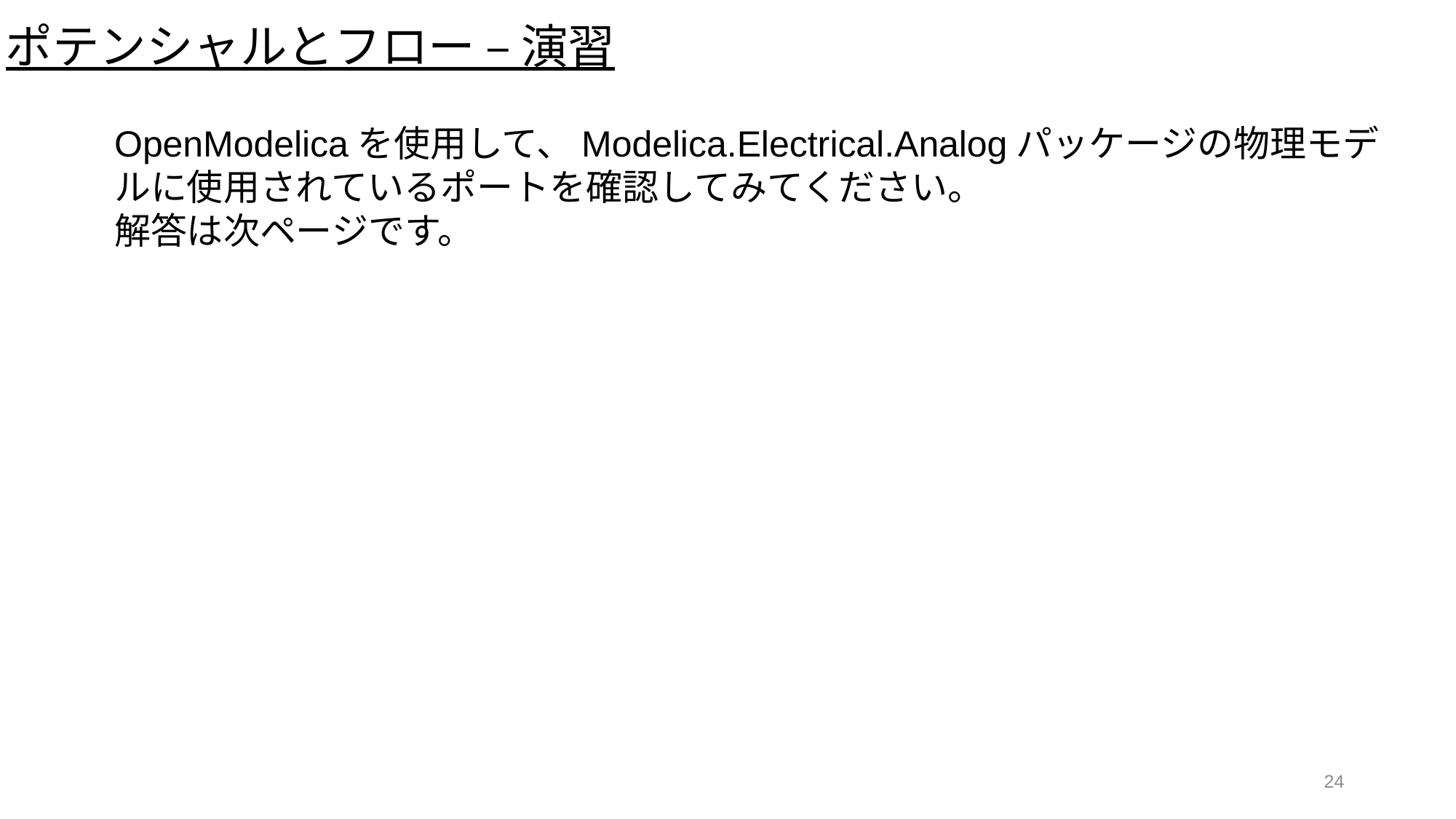

ポテンシャルとフロー – 演習
OpenModelicaを使用して、Modelica.Electrical.Analogパッケージの物理モデルに使用されているポートを確認してみてください。
解答は次ページです。
24